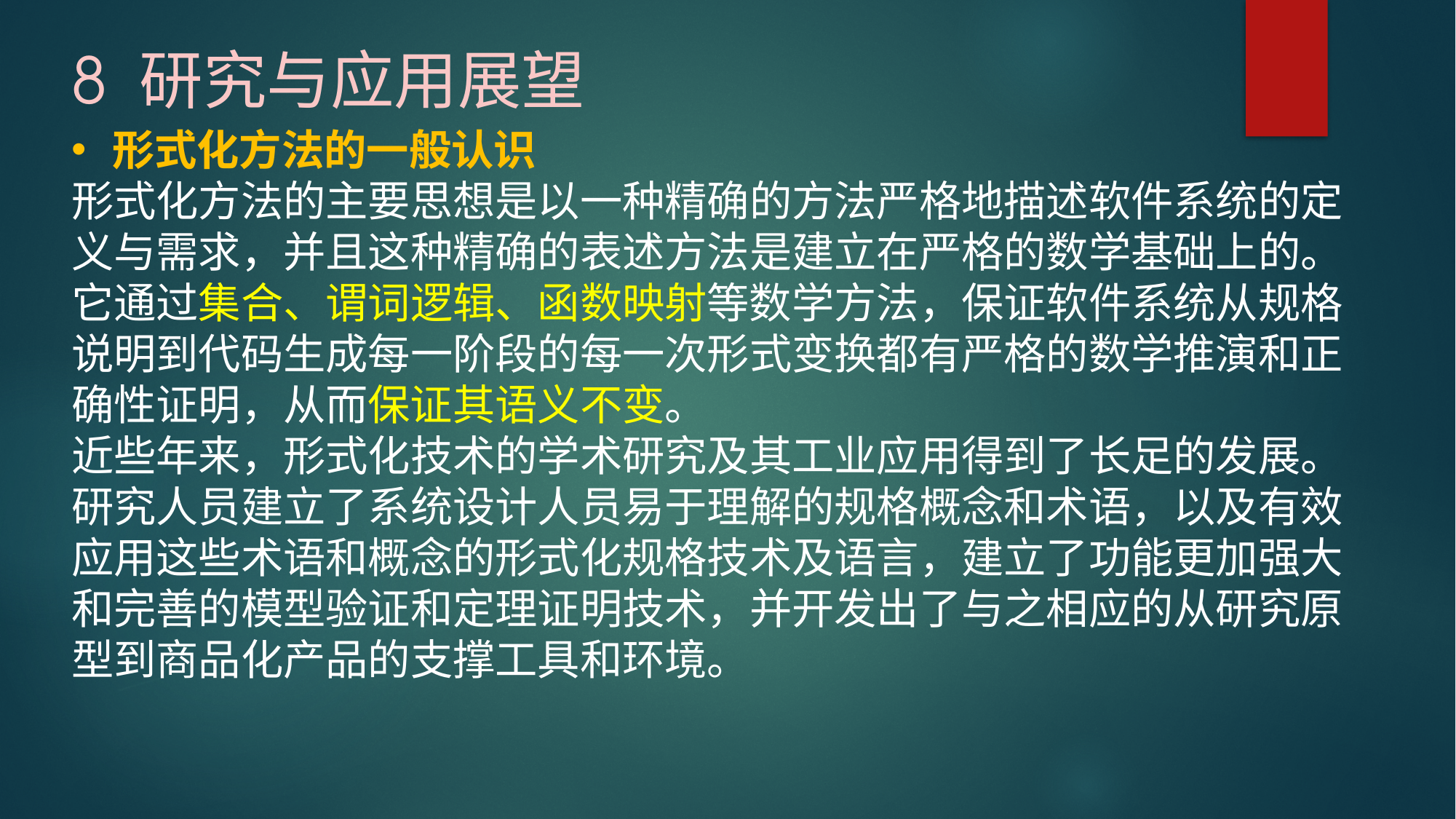

8 研究与应用展望
形式化方法的一般认识
形式化方法的主要思想是以一种精确的方法严格地描述软件系统的定义与需求，并且这种精确的表述方法是建立在严格的数学基础上的。它通过集合、谓词逻辑、函数映射等数学方法，保证软件系统从规格说明到代码生成每一阶段的每一次形式变换都有严格的数学推演和正确性证明，从而保证其语义不变。
近些年来，形式化技术的学术研究及其工业应用得到了长足的发展。研究人员建立了系统设计人员易于理解的规格概念和术语，以及有效应用这些术语和概念的形式化规格技术及语言，建立了功能更加强大和完善的模型验证和定理证明技术，并开发出了与之相应的从研究原型到商品化产品的支撑工具和环境。